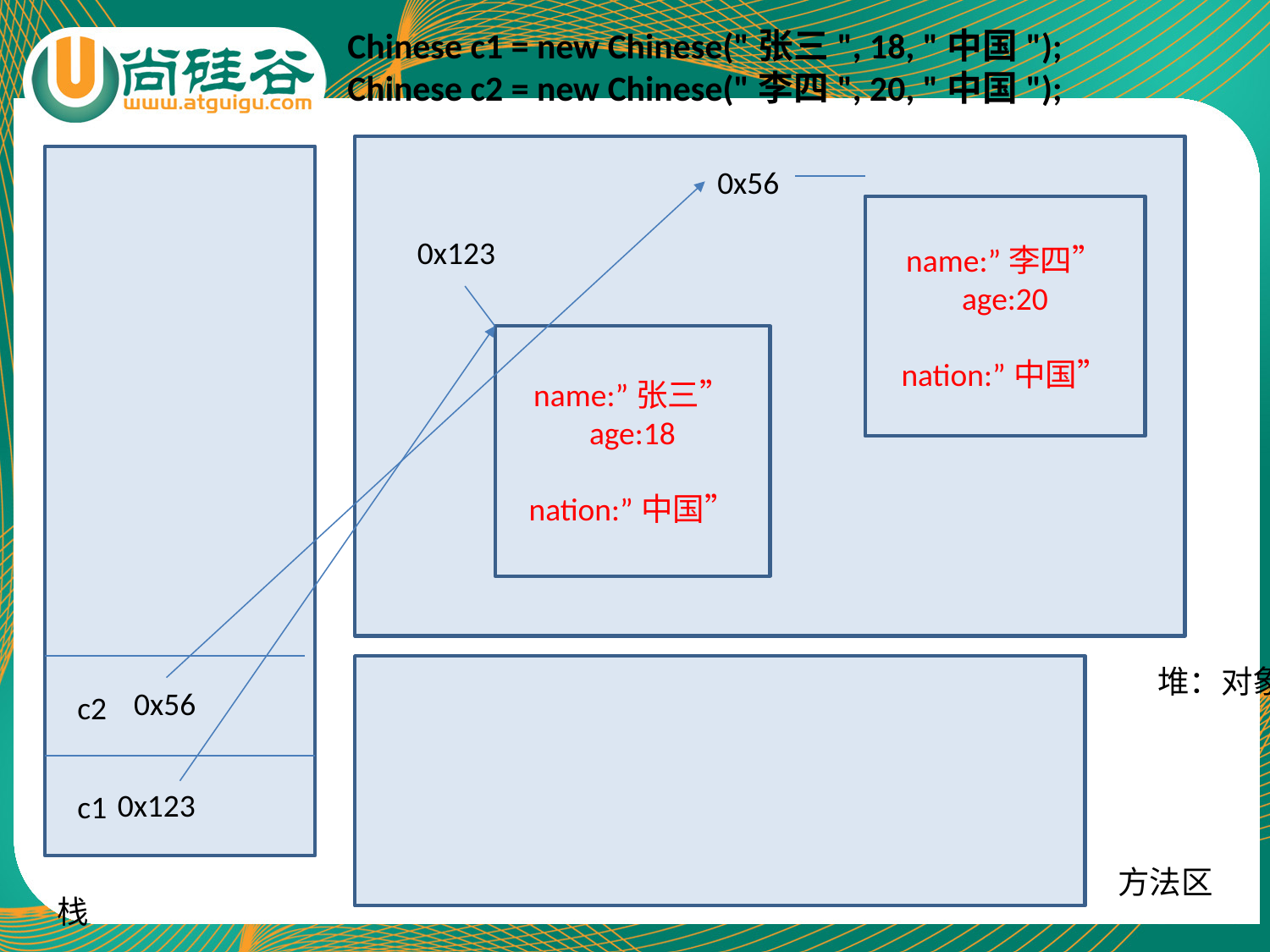

Chinese c1 = new Chinese("张三", 18, "中国");
Chinese c2 = new Chinese("李四", 20, "中国");

0x56
name:”李四”
age:20

nation:”中国”
0x123
name:”张三”
age:18

nation:”中国”

堆：对象
0x56
c2
0x123
c1
方法区
栈